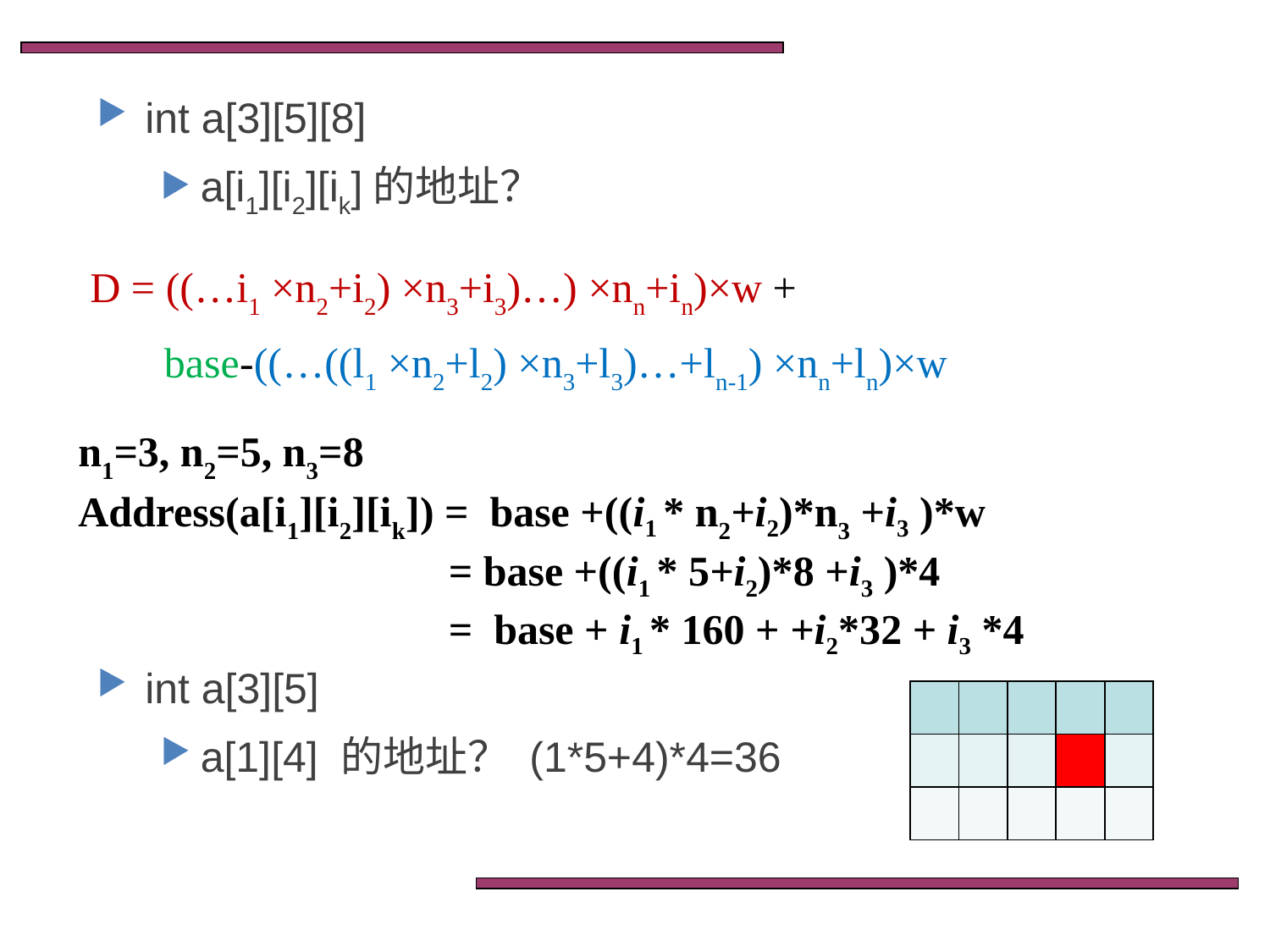

int a[3][5][8]
a[i1][i2][ik]的地址？
D = ((…i1 ×n2+i2) ×n3+i3)…) ×nn+in)×w +
       base-((…((l1 ×n2+l2) ×n3+l3)…+ln-1) ×nn+ln)×w
n1=3, n2=5, n3=8
Address(a[i1][i2][ik]) =  base +((i1 * n2+i2)*n3 +i3 )*w
                                   = base +((i1 * 5+i2)*8 +i3 )*4
                                   =  base + i1 * 160 + +i2*32 + i3 *4
int a[3][5]
a[1][4] 的地址？ (1*5+4)*4=36
|  |  |  |  |  |
| --- | --- | --- | --- | --- |
|  |  |  |  |  |
|  |  |  |  |  |
27